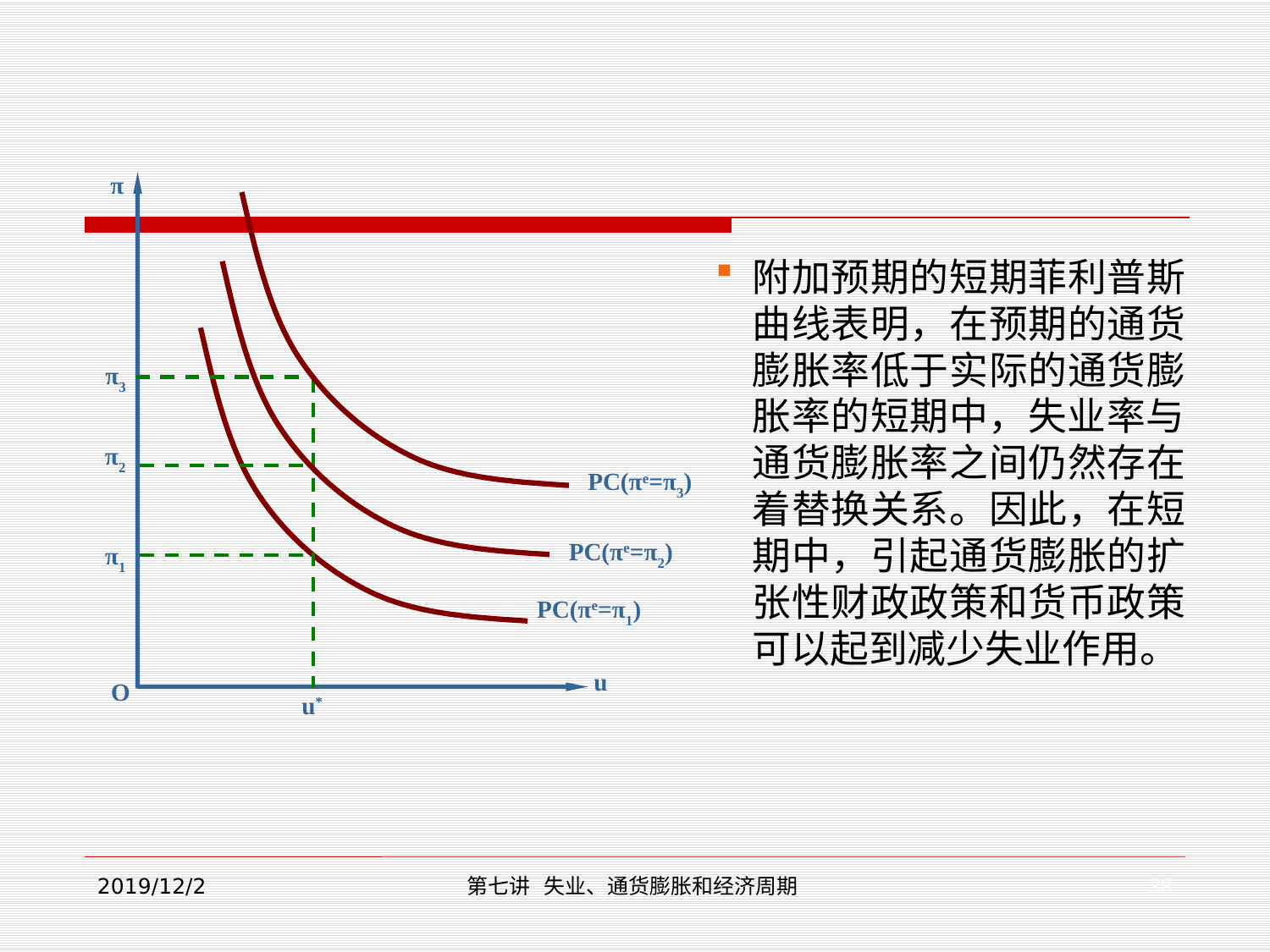

π

π3
π2
PC(πe=π3)
PC(πe=π2)
π1
PC(πe=π1)
u
O

u*
附加预期的短期菲利普斯曲线表明，在预期的通货膨胀率低于实际的通货膨胀率的短期中，失业率与通货膨胀率之间仍然存在着替换关系。因此，在短期中，引起通货膨胀的扩张性财政政策和货币政策可以起到减少失业作用。
38
2019/12/2
第七讲   失业、通货膨胀和经济周期